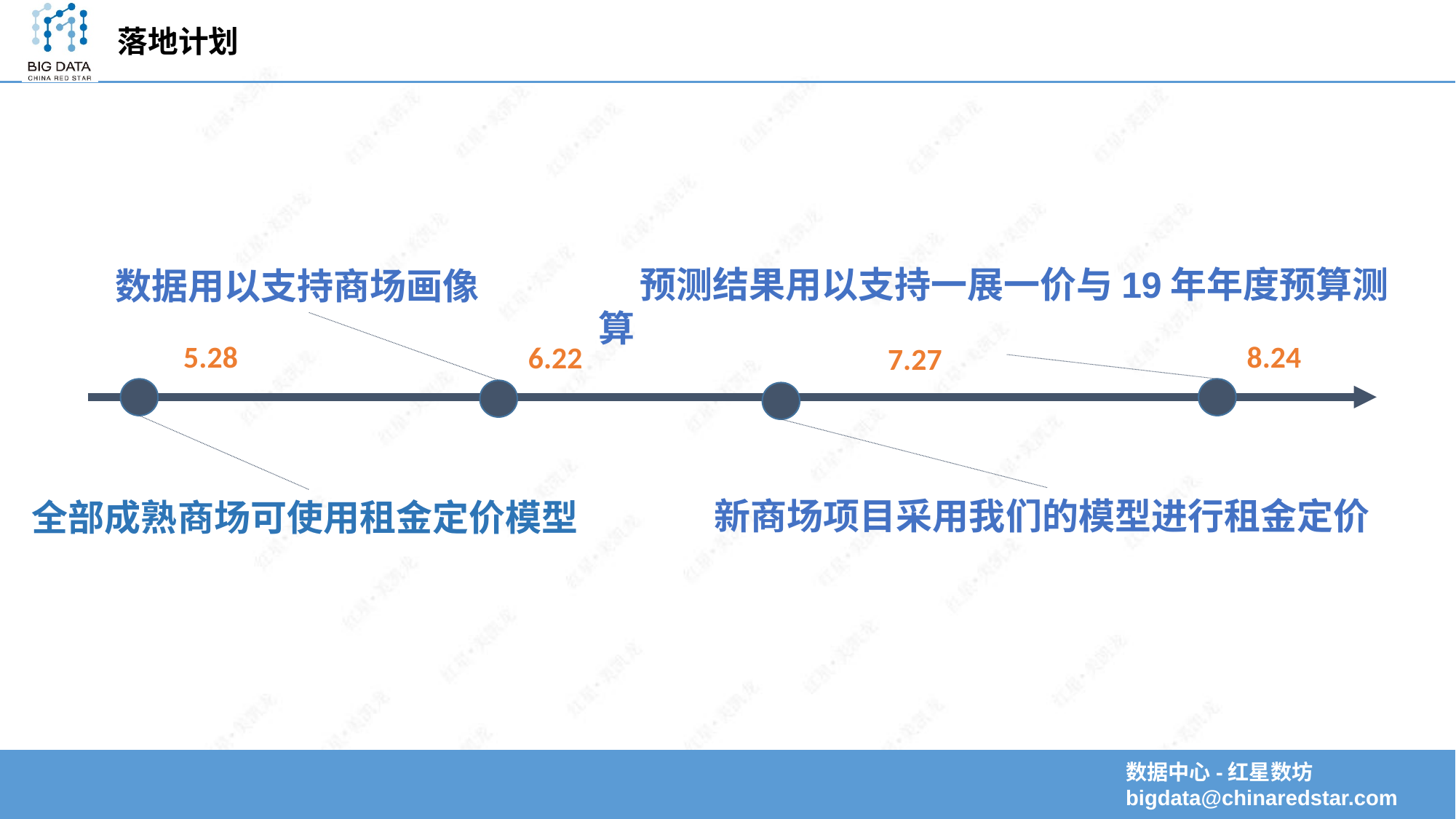

落地计划
    预测结果用以支持一展一价与19年年度预算测算
数据用以支持商场画像
5.28
8.24
6.22
7.27

新商场项目采用我们的模型进行租金定价
全部成熟商场可使用租金定价模型